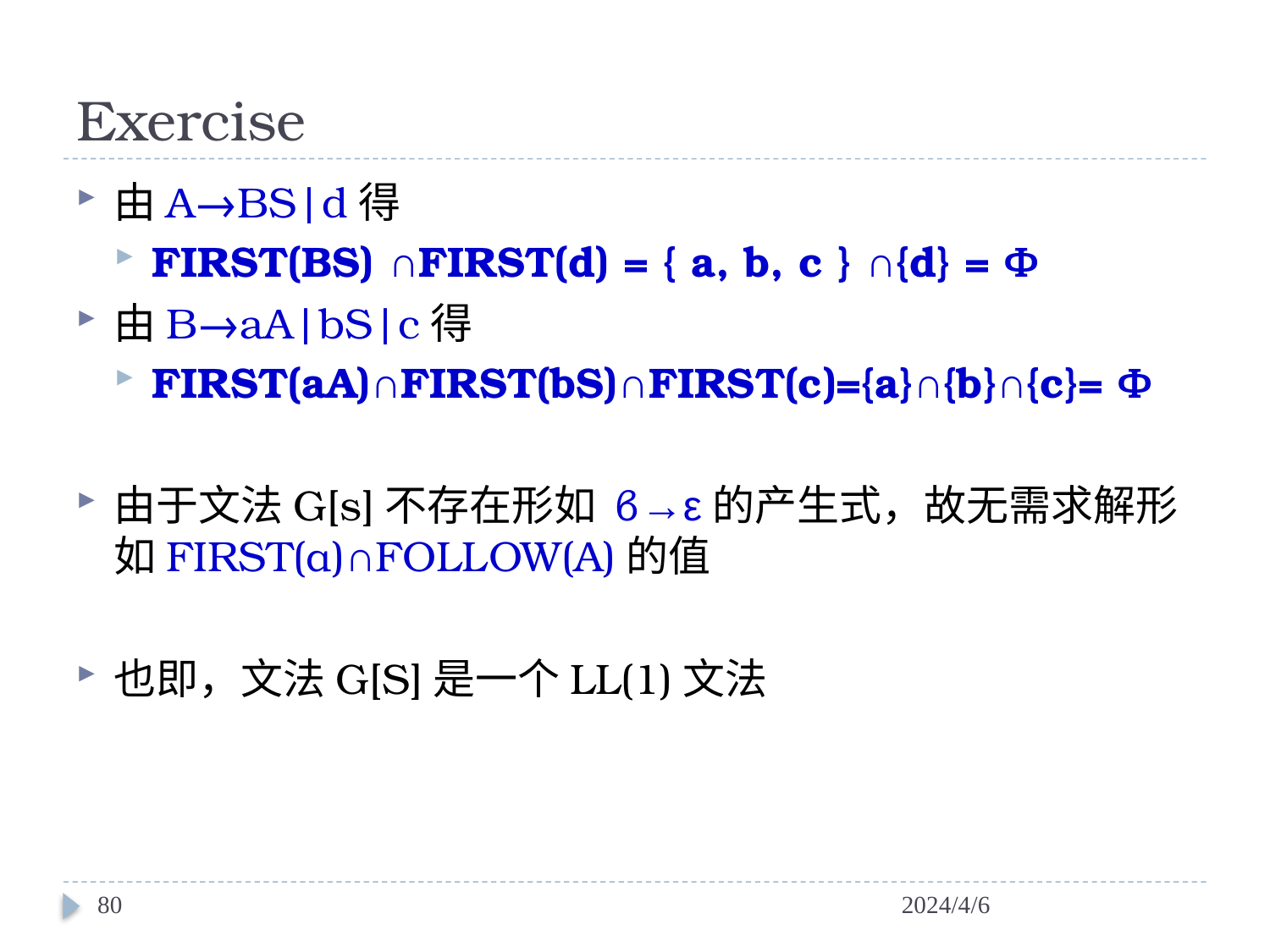

# Exercise
由A→BS|d得
FIRST(BS) ∩FIRST(d) = { a, b, c } ∩{d} = Φ
由B→aA|bS|c得
FIRST(aA)∩FIRST(bS)∩FIRST(c)={a}∩{b}∩{c}= Φ

由于文法G[s]不存在形如 β→ε的产生式，故无需求解形如FIRST(α)∩FOLLOW(A)的值

也即，文法G[S]是一个LL(1)文法

80
2024/4/6